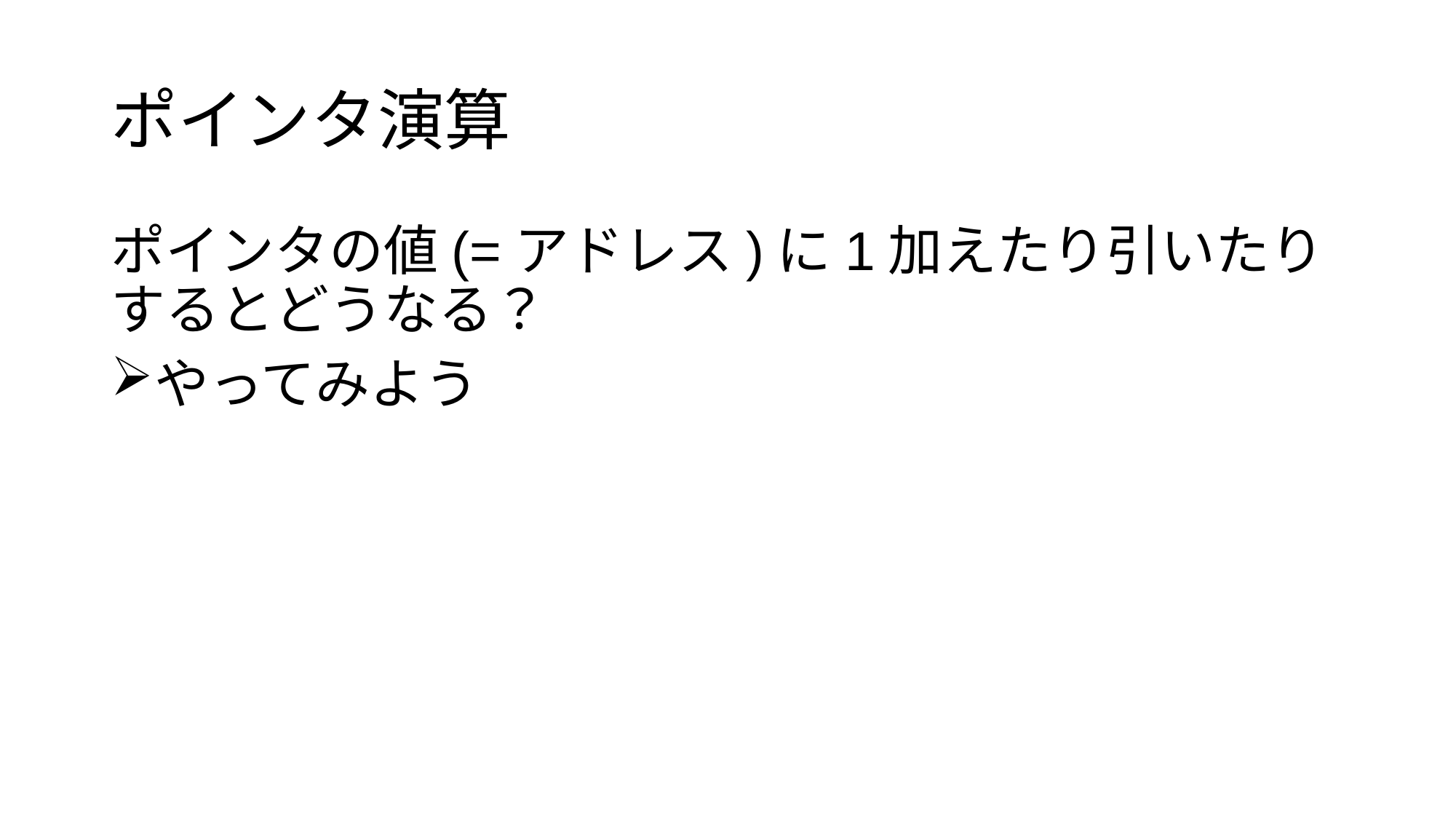

# ポインタ演算
ポインタの値(=アドレス)に1加えたり引いたりするとどうなる？
やってみよう